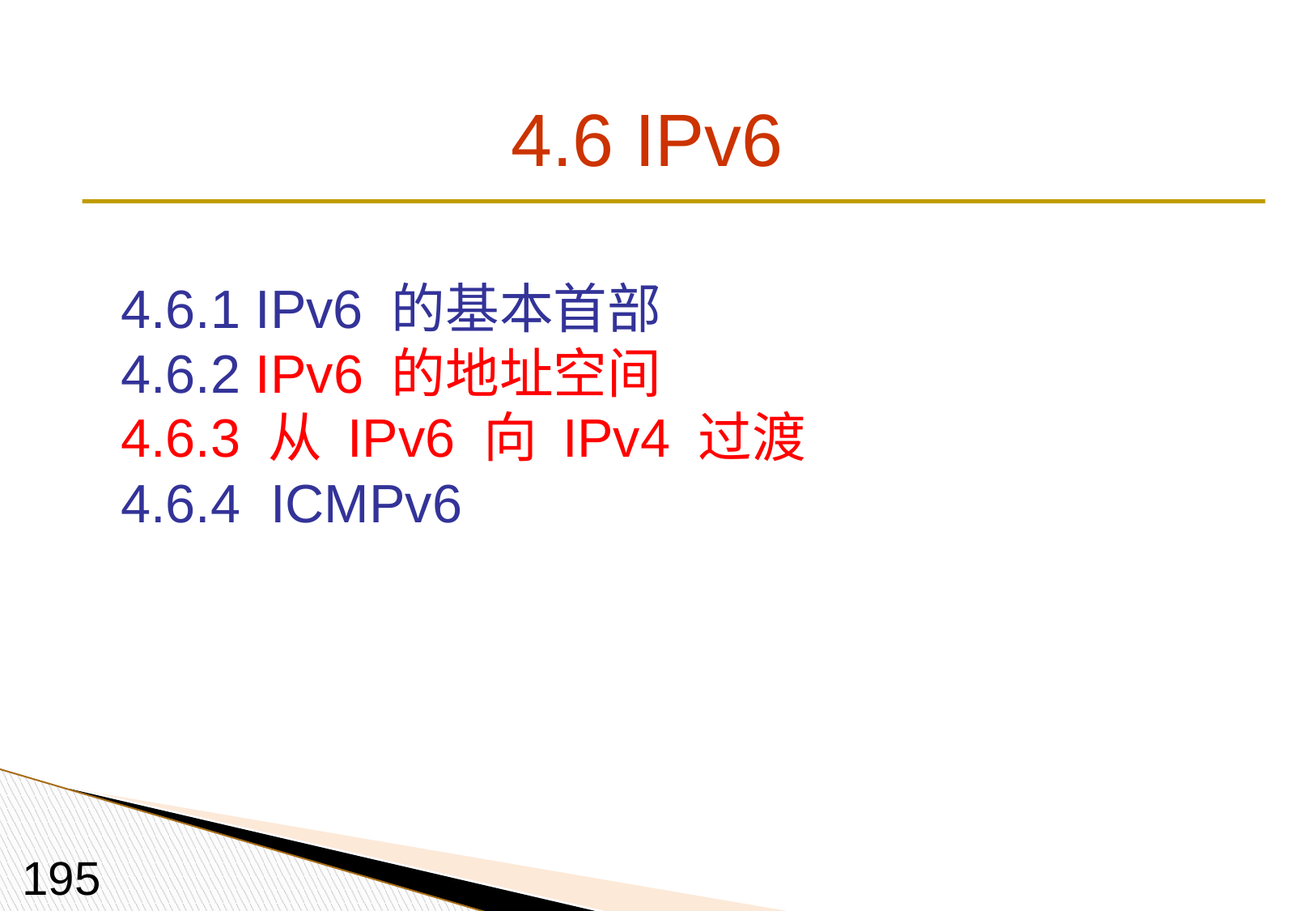

# 4.6 IPv6
4.6.1 IPv6 的基本首部
4.6.2 IPv6 的地址空间
4.6.3 从 IPv6 向 IPv4 过渡
4.6.4  ICMPv6
195